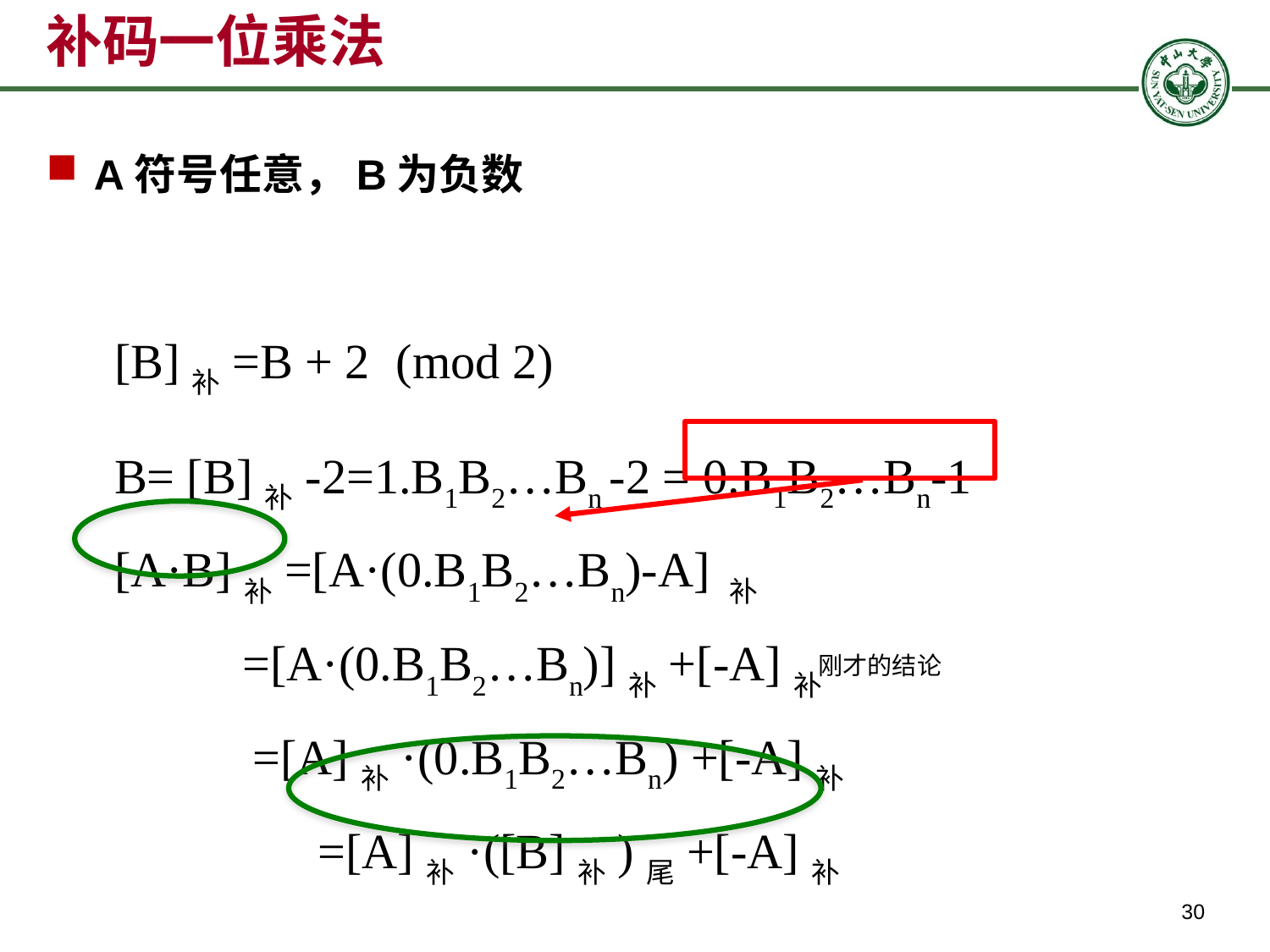

# 补码一位乘法
A符号任意，B为负数
[B]补=B + 2	(mod 2)
B= [B]补-2=1.B1B2…Bn -2 = 0.B1B2…Bn-1
[A·B]补=[A·(0.B1B2…Bn)-A] 补
               =[A·(0.B1B2…Bn)]补+[-A]补
	         =[A]补·(0.B1B2…Bn) +[-A]补
	  	    =[A]补·([B]补)尾+[-A]补

刚才的结论